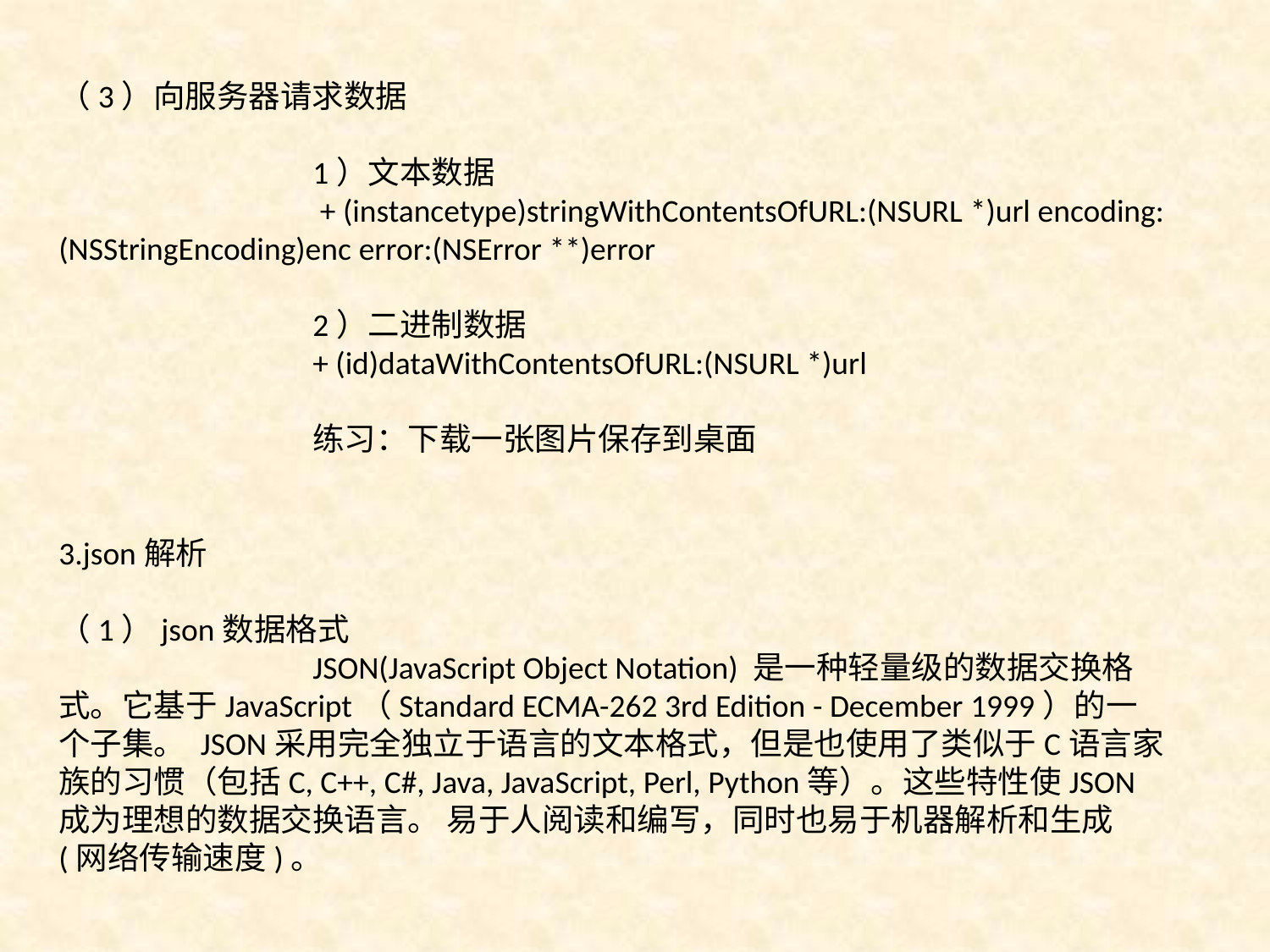

（3）向服务器请求数据

		1）文本数据
		 + (instancetype)stringWithContentsOfURL:(NSURL *)url encoding:(NSStringEncoding)enc error:(NSError **)error

		2）二进制数据
		+ (id)dataWithContentsOfURL:(NSURL *)url

		练习：下载一张图片保存到桌面

3.json解析

（1）json数据格式
		JSON(JavaScript Object Notation) 是一种轻量级的数据交换格式。它基于JavaScript（Standard ECMA-262 3rd Edition - December 1999）的一个子集。 JSON采用完全独立于语言的文本格式，但是也使用了类似于C语言家族的习惯（包括C, C++, C#, Java, JavaScript, Perl, Python等）。这些特性使JSON成为理想的数据交换语言。 易于人阅读和编写，同时也易于机器解析和生成(网络传输速度)。